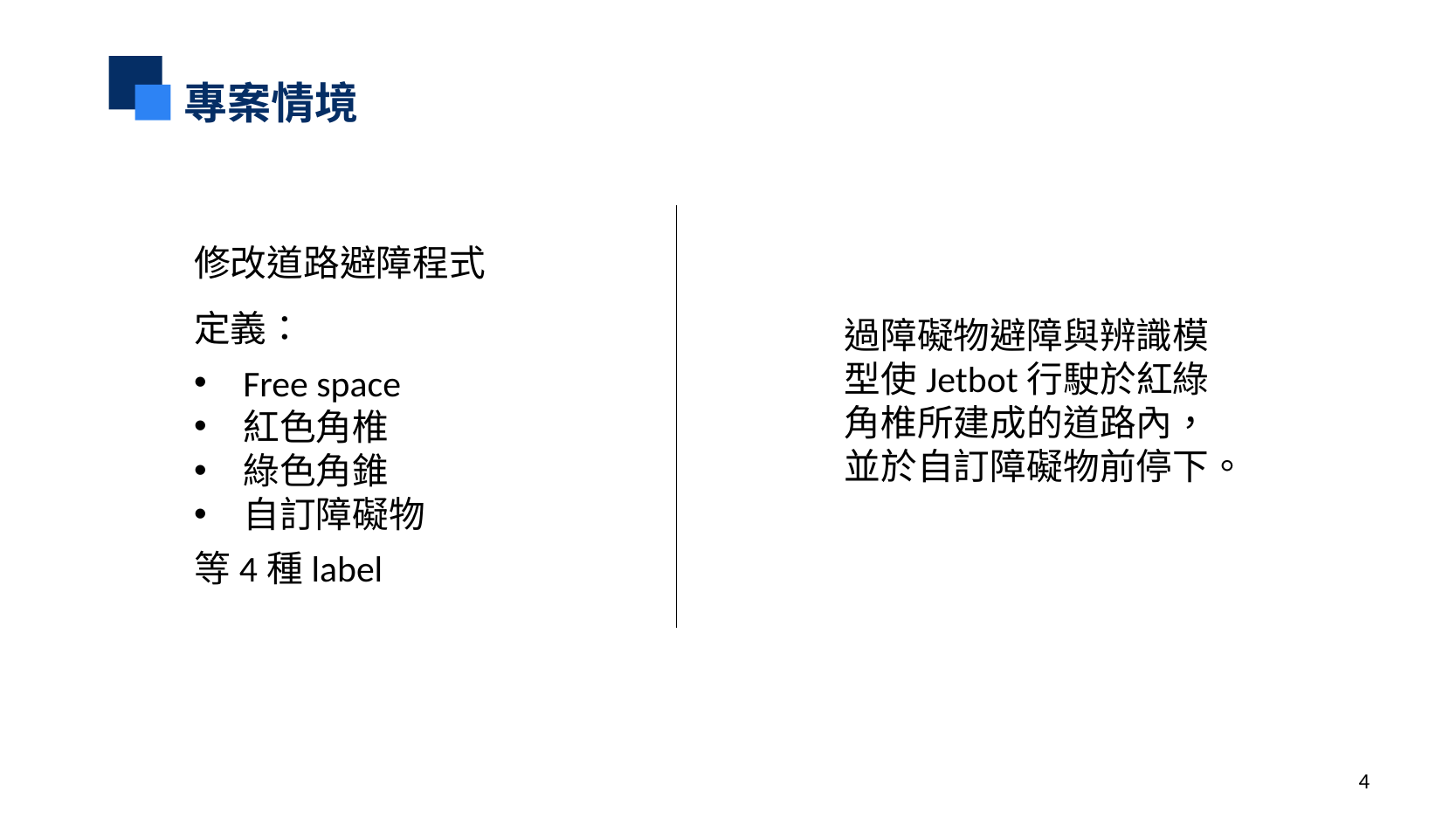

專案情境

修改道路避障程式
定義：
Free space
紅色角椎
綠色角錐
自訂障礙物
等4種label
過障礙物避障與辨識模型使Jetbot行駛於紅綠角椎所建成的道路內，並於自訂障礙物前停下。
4